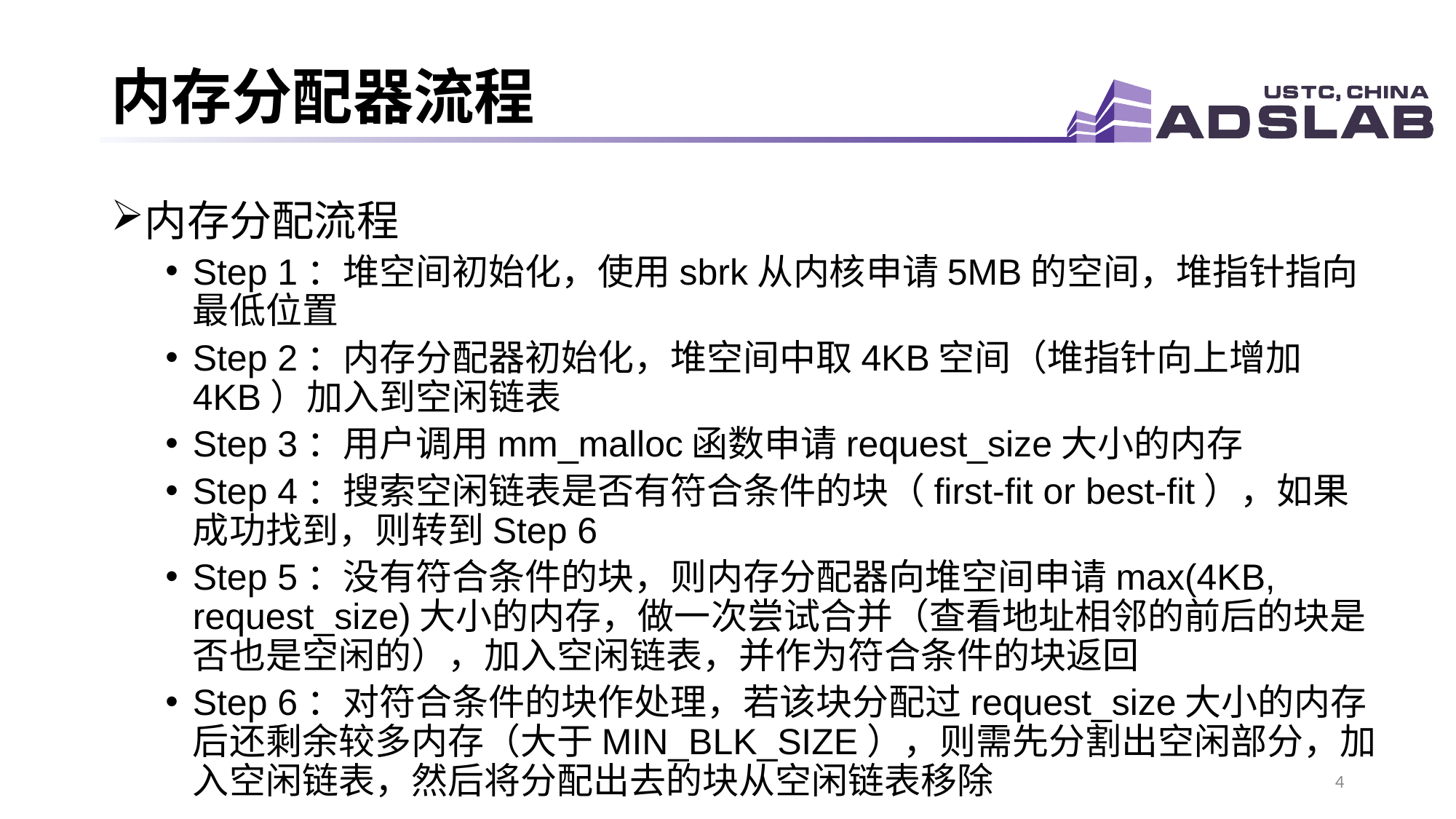

# 内存分配器流程
内存分配流程
Step 1：堆空间初始化，使用sbrk从内核申请5MB的空间，堆指针指向最低位置
Step 2：内存分配器初始化，堆空间中取4KB空间（堆指针向上增加4KB）加入到空闲链表
Step 3：用户调用mm_malloc函数申请request_size大小的内存
Step 4：搜索空闲链表是否有符合条件的块（first-fit or best-fit），如果成功找到，则转到Step 6
Step 5：没有符合条件的块，则内存分配器向堆空间申请max(4KB, request_size)大小的内存，做一次尝试合并（查看地址相邻的前后的块是否也是空闲的），加入空闲链表，并作为符合条件的块返回
Step 6：对符合条件的块作处理，若该块分配过request_size大小的内存后还剩余较多内存（大于MIN_BLK_SIZE），则需先分割出空闲部分，加入空闲链表，然后将分配出去的块从空闲链表移除
4